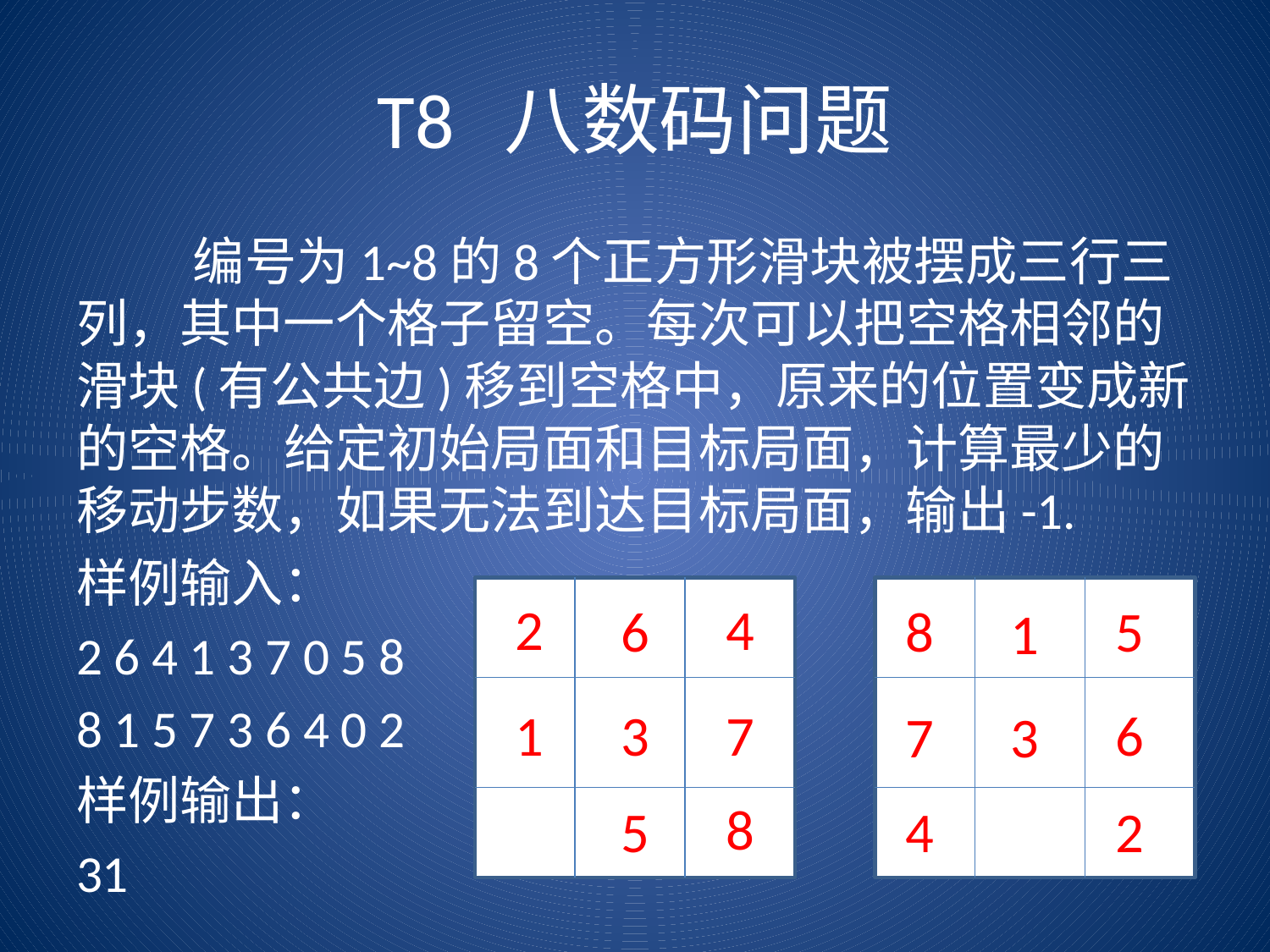

# T8	八数码问题
	编号为1~8的8个正方形滑块被摆成三行三列，其中一个格子留空。每次可以把空格相邻的滑块(有公共边)移到空格中，原来的位置变成新的空格。给定初始局面和目标局面，计算最少的移动步数，如果无法到达目标局面，输出-1.
样例输入：
2 6 4 1 3 7 0 5 8
8 1 5 7 3 6 4 0 2
样例输出：
31

4
2
6
5
8
1
1
3
7
6
7
3
8
2
5
4